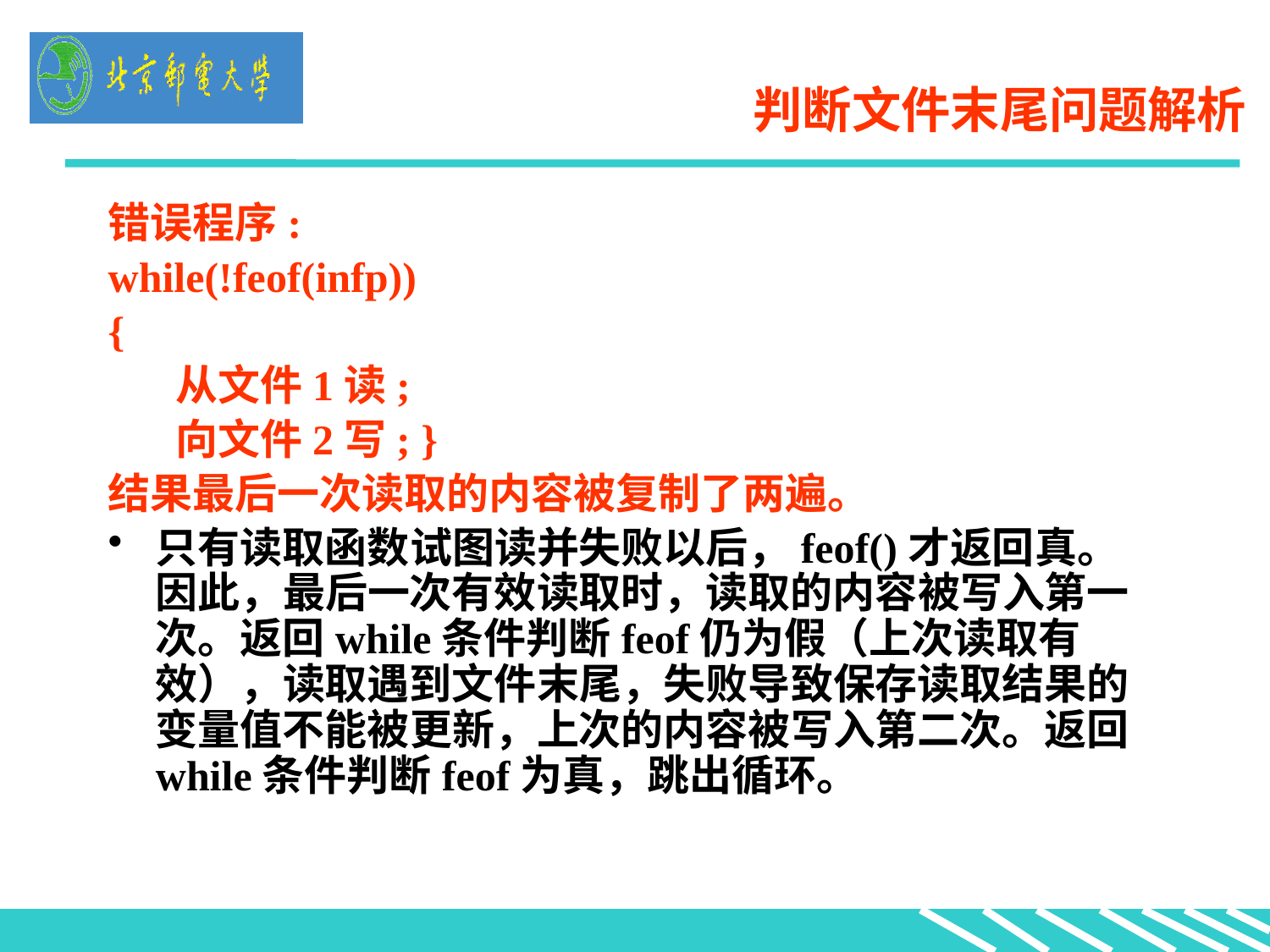

# 判断文件末尾问题解析
错误程序:
while(!feof(infp))
{
	 从文件1读;
      向文件2写; }
结果最后一次读取的内容被复制了两遍。
只有读取函数试图读并失败以后，feof()才返回真。因此，最后一次有效读取时，读取的内容被写入第一次。返回while条件判断feof仍为假（上次读取有效），读取遇到文件末尾，失败导致保存读取结果的变量值不能被更新，上次的内容被写入第二次。返回while条件判断feof为真，跳出循环。
50